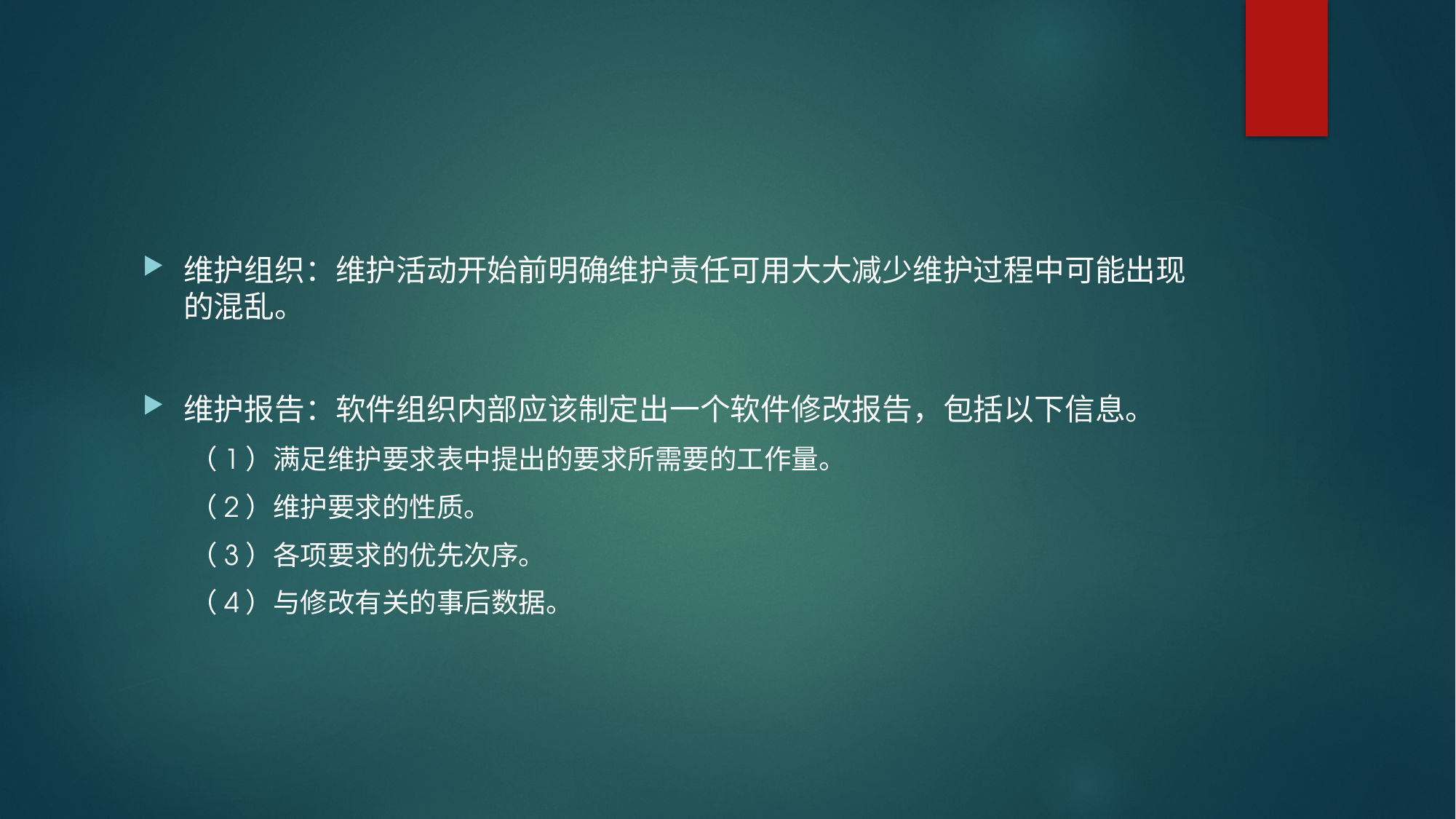

维护组织：维护活动开始前明确维护责任可用大大减少维护过程中可能出现的混乱。

维护报告：软件组织内部应该制定出一个软件修改报告，包括以下信息。
（1）满足维护要求表中提出的要求所需要的工作量。
（2）维护要求的性质。
（3）各项要求的优先次序。
（4）与修改有关的事后数据。